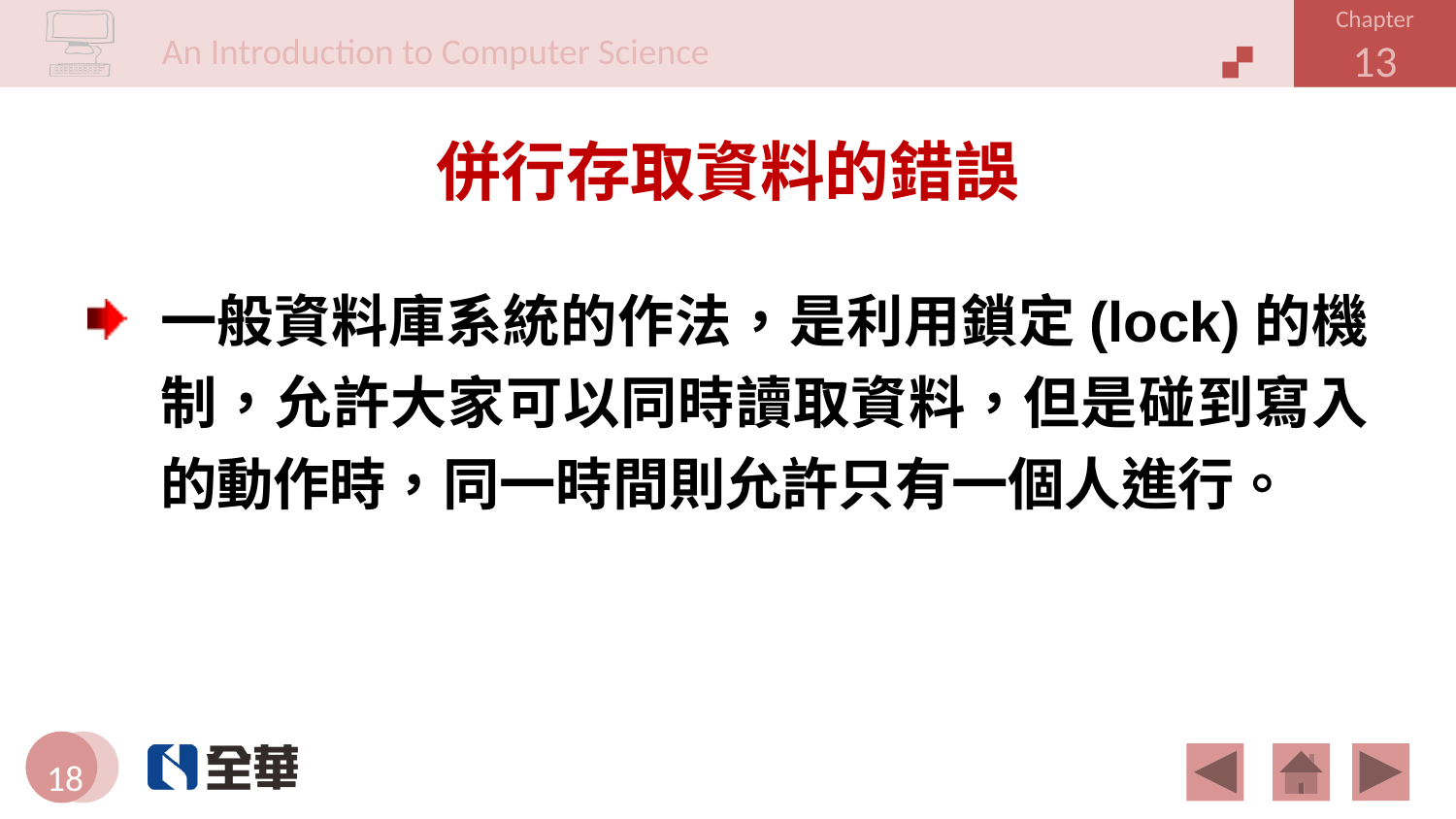

# 併行存取資料的錯誤
一般資料庫系統的作法，是利用鎖定(lock)的機制，允許大家可以同時讀取資料，但是碰到寫入的動作時，同一時間則允許只有一個人進行。